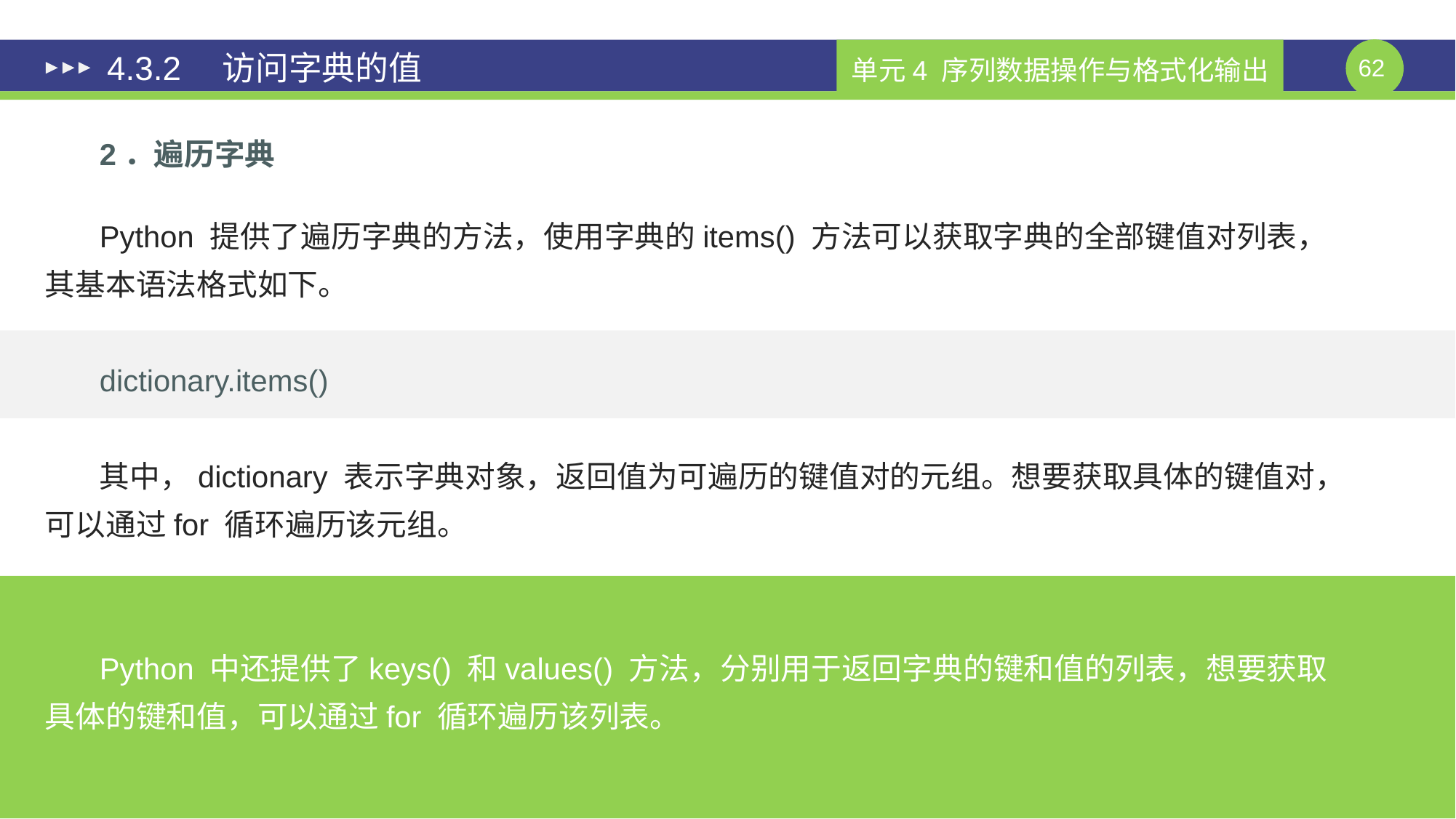

# 4.3.2　访问字典的值
2．遍历字典
Python 提供了遍历字典的方法，使用字典的items() 方法可以获取字典的全部键值对列表，其基本语法格式如下。

dictionary.items()

其中，dictionary 表示字典对象，返回值为可遍历的键值对的元组。想要获取具体的键值对，可以通过for 循环遍历该元组。

Python 中还提供了keys() 和values() 方法，分别用于返回字典的键和值的列表，想要获取具体的键和值，可以通过for 循环遍历该列表。